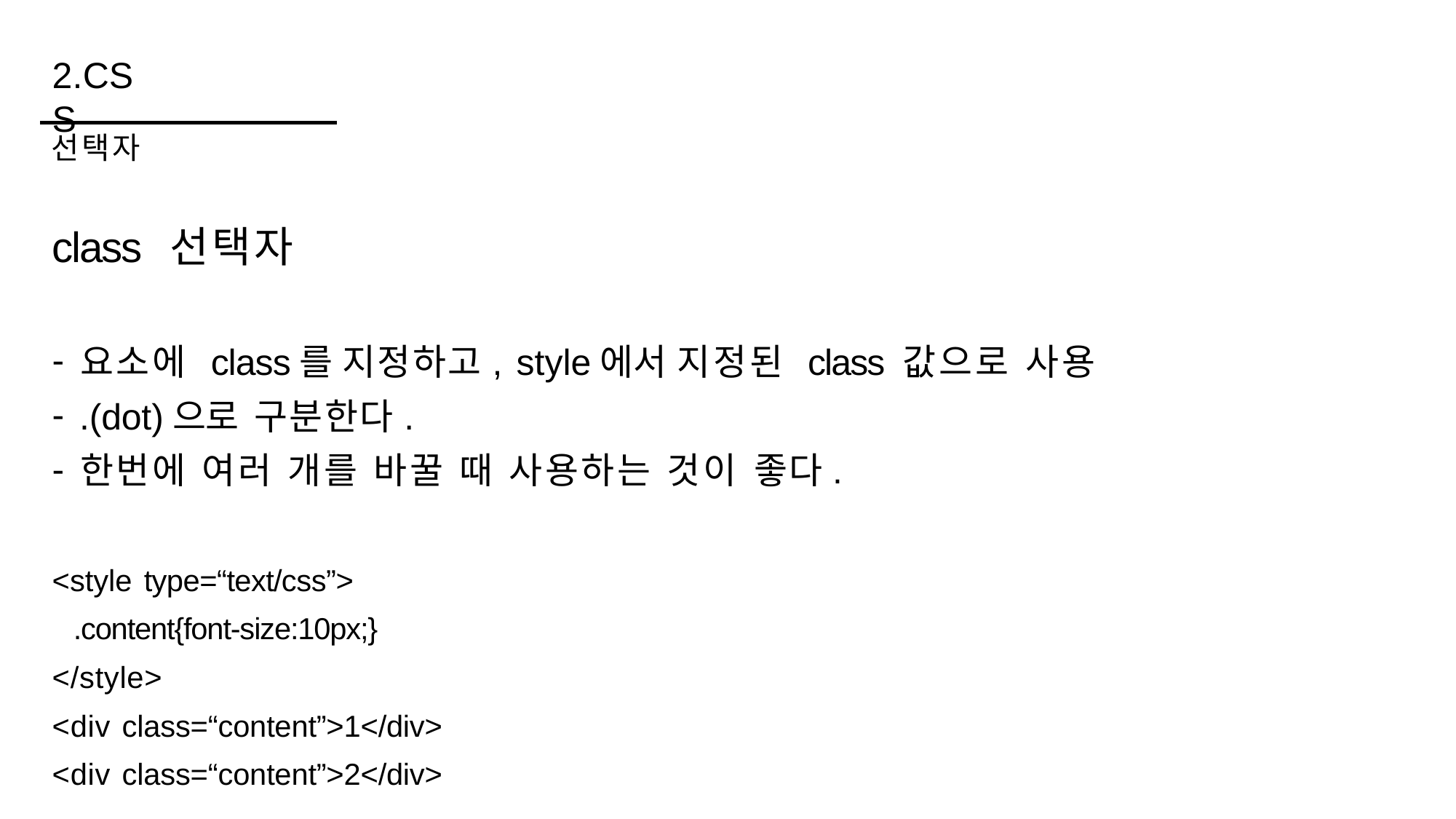

# 2.CSS

선택자

class 선택자

요소에 class를 지정하고, style에서 지정된 class 값으로 사용
.(dot)으로 구분한다.
한번에 여러 개를 바꿀 때 사용하는 것이 좋다.

<style type=“text/css”>
.content{font-size:10px;}
</style>
<div class=“content”>1</div>
<div class=“content”>2</div>